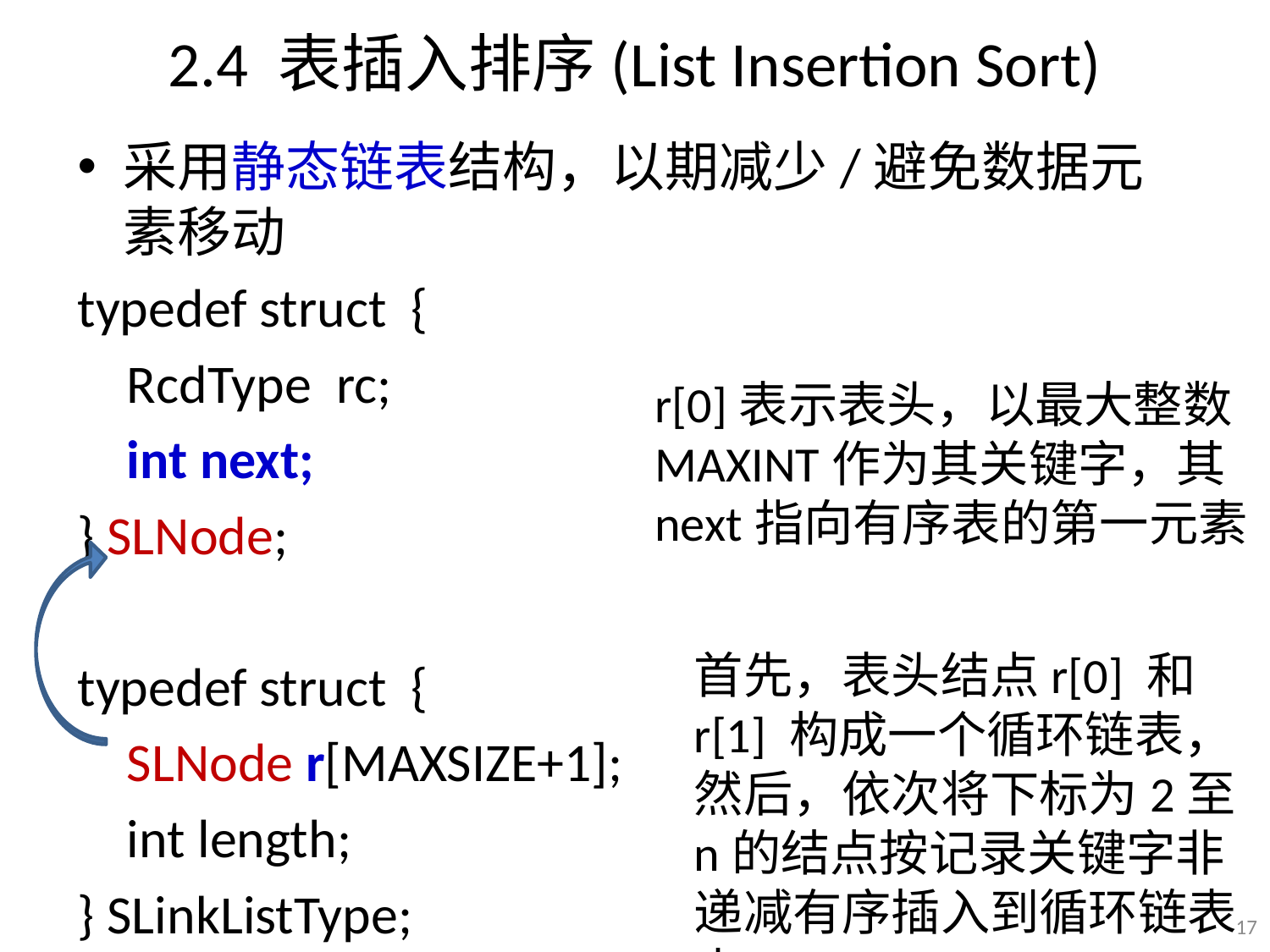

# 2.4 表插入排序(List Insertion Sort)
采用静态链表结构，以期减少/避免数据元素移动
typedef struct  {
    RcdType  rc;
    int next;
} SLNode;

typedef struct  {
    SLNode r[MAXSIZE+1];
    int length;
} SLinkListType;

r[0]表示表头，以最大整数MAXINT作为其关键字，其next指向有序表的第一元素

首先，表头结点r[0] 和r[1] 构成一个循环链表，然后，依次将下标为2至n的结点按记录关键字非递减有序插入到循环链表中
17